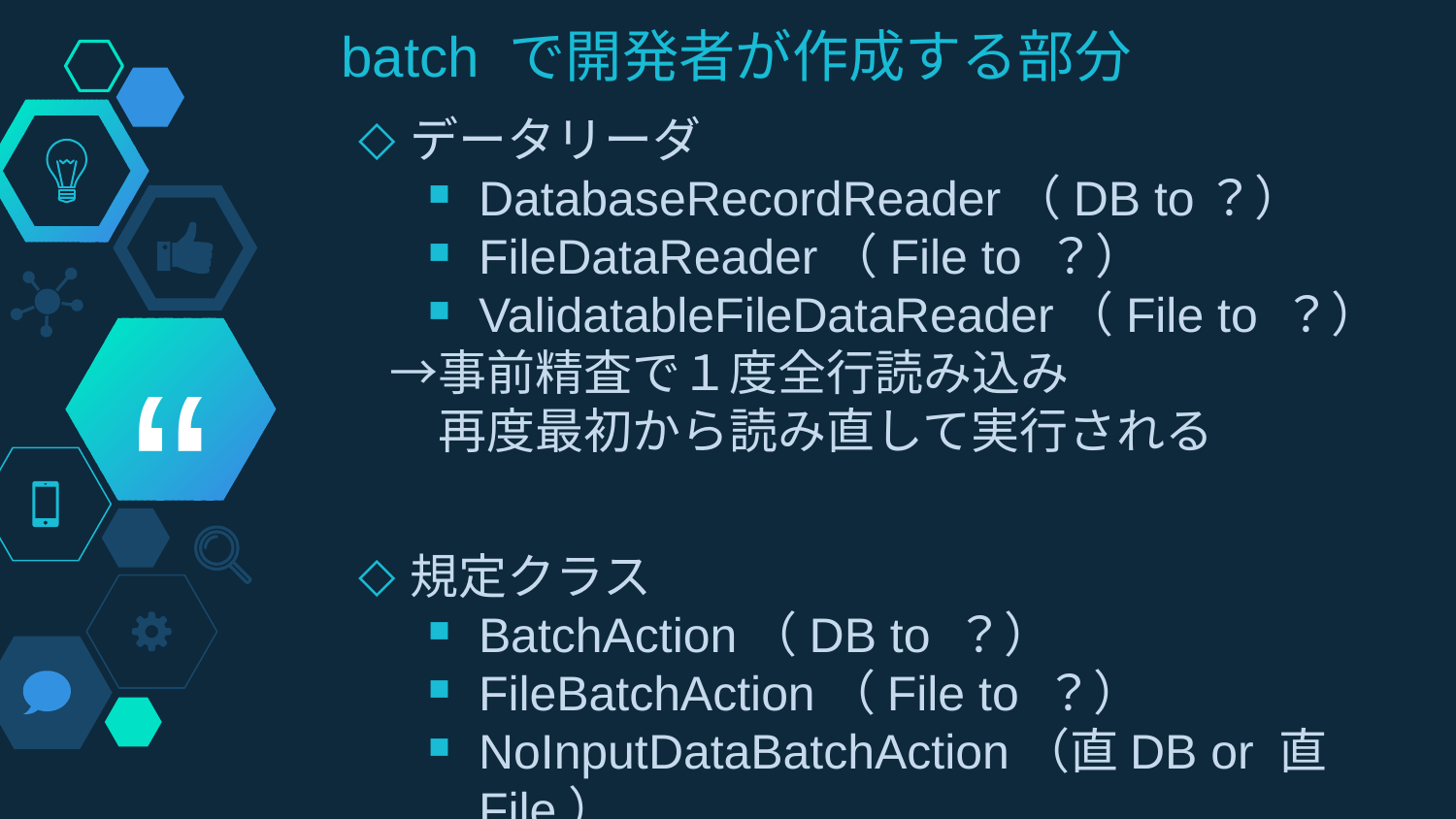

batch で開発者が作成する部分
データリーダ
DatabaseRecordReader（DB to？）
FileDataReader（File to ？）
ValidatableFileDataReader（File to ？）
　→事前精査で１度全行読み込み
　　再度最初から読み直して実行される

規定クラス
BatchAction（DB to ？）
FileBatchAction（File to ？）
NoInputDataBatchAction（直DB or 直File）